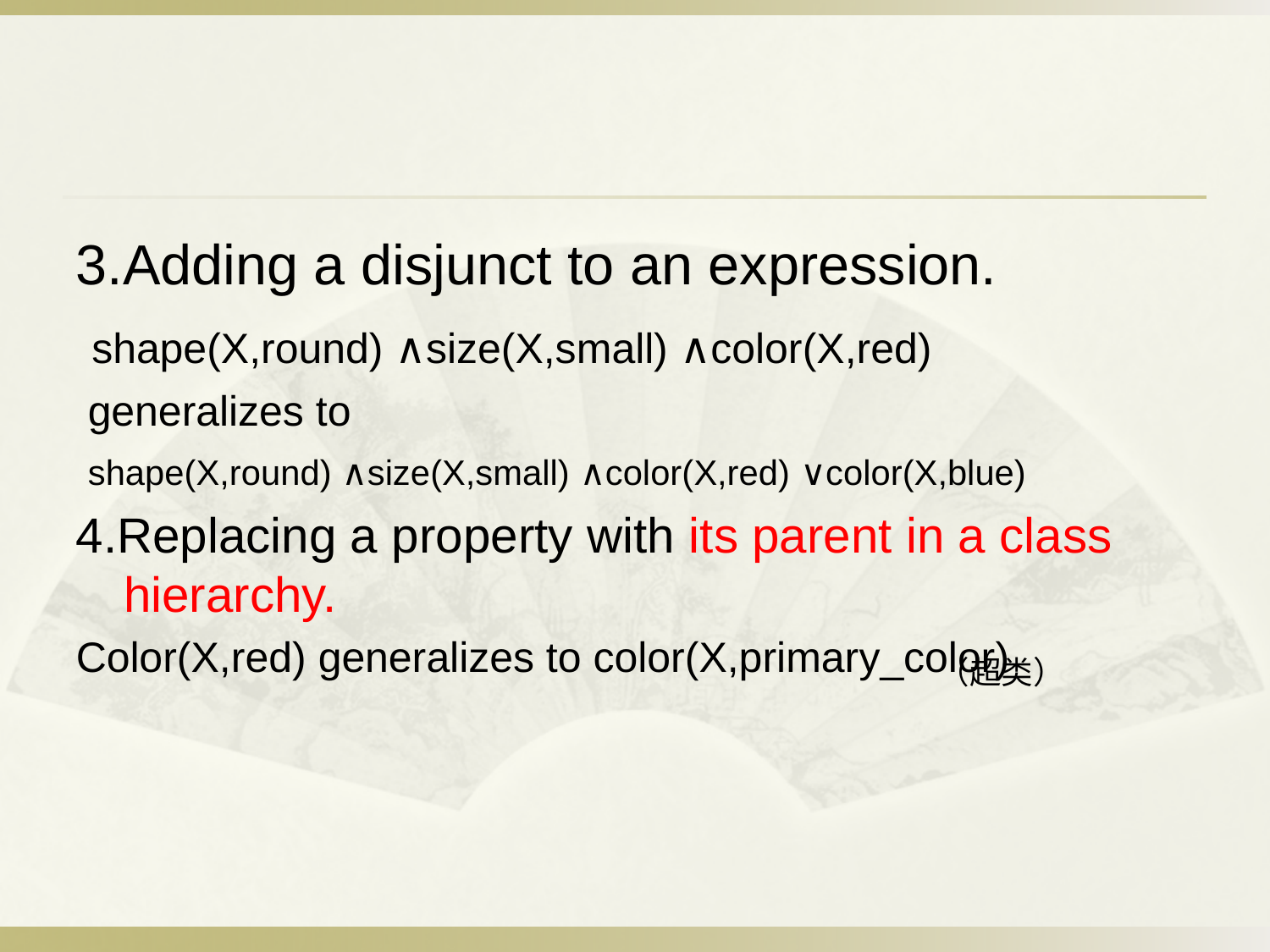

#
3.Adding a disjunct to an expression.
 shape(X,round) ∧size(X,small) ∧color(X,red)
 generalizes to
 shape(X,round) ∧size(X,small) ∧color(X,red) ∨color(X,blue)
4.Replacing a property with its parent in a class hierarchy.
Color(X,red) generalizes to color(X,primary_color)

（超类）